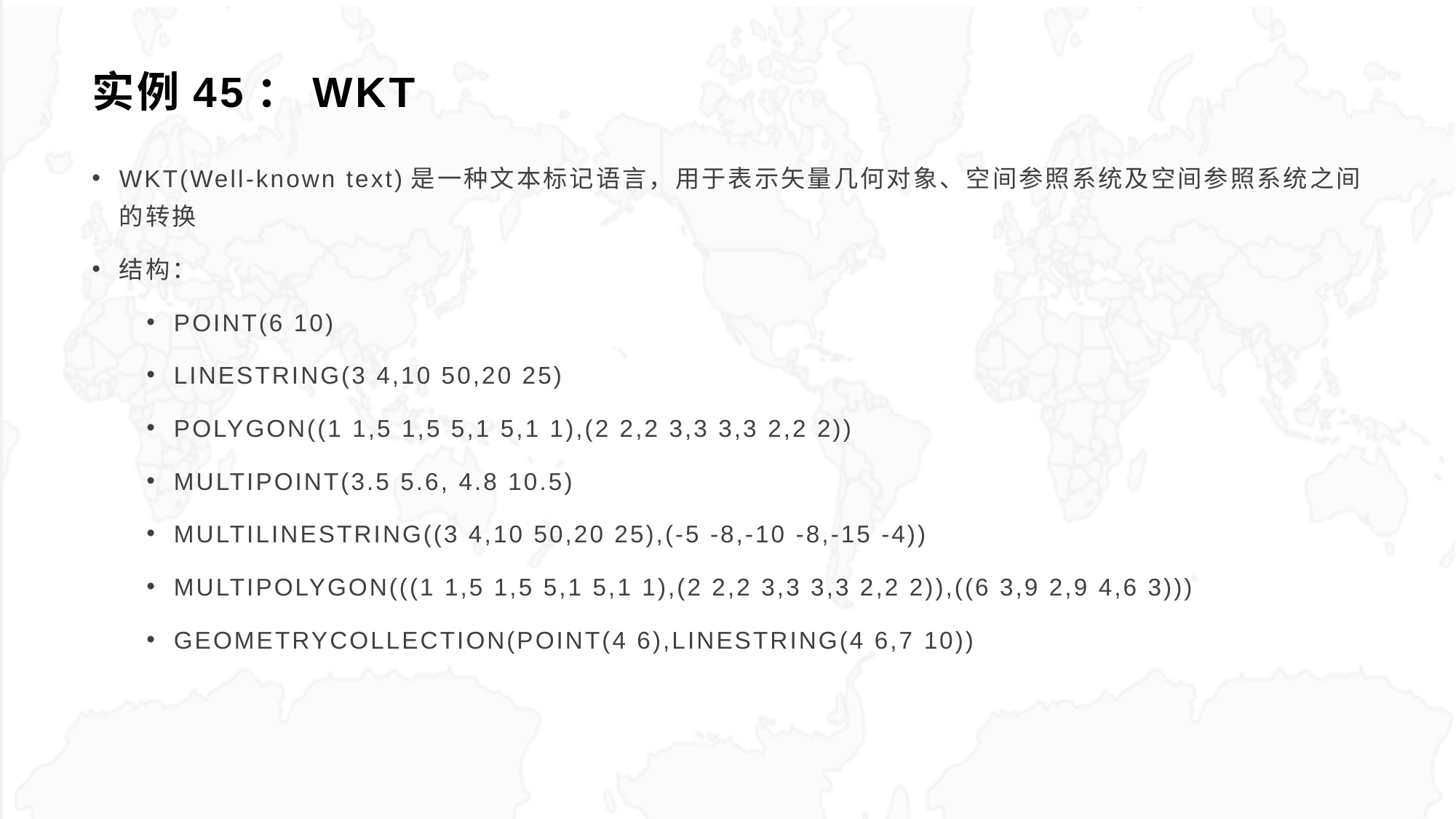

# 实例45：WKT
WKT(Well-known text)是一种文本标记语言，用于表示矢量几何对象、空间参照系统及空间参照系统之间的转换
结构：
POINT(6 10)
LINESTRING(3 4,10 50,20 25)
POLYGON((1 1,5 1,5 5,1 5,1 1),(2 2,2 3,3 3,3 2,2 2))
MULTIPOINT(3.5 5.6, 4.8 10.5)
MULTILINESTRING((3 4,10 50,20 25),(-5 -8,-10 -8,-15 -4))
MULTIPOLYGON(((1 1,5 1,5 5,1 5,1 1),(2 2,2 3,3 3,3 2,2 2)),((6 3,9 2,9 4,6 3)))
GEOMETRYCOLLECTION(POINT(4 6),LINESTRING(4 6,7 10))